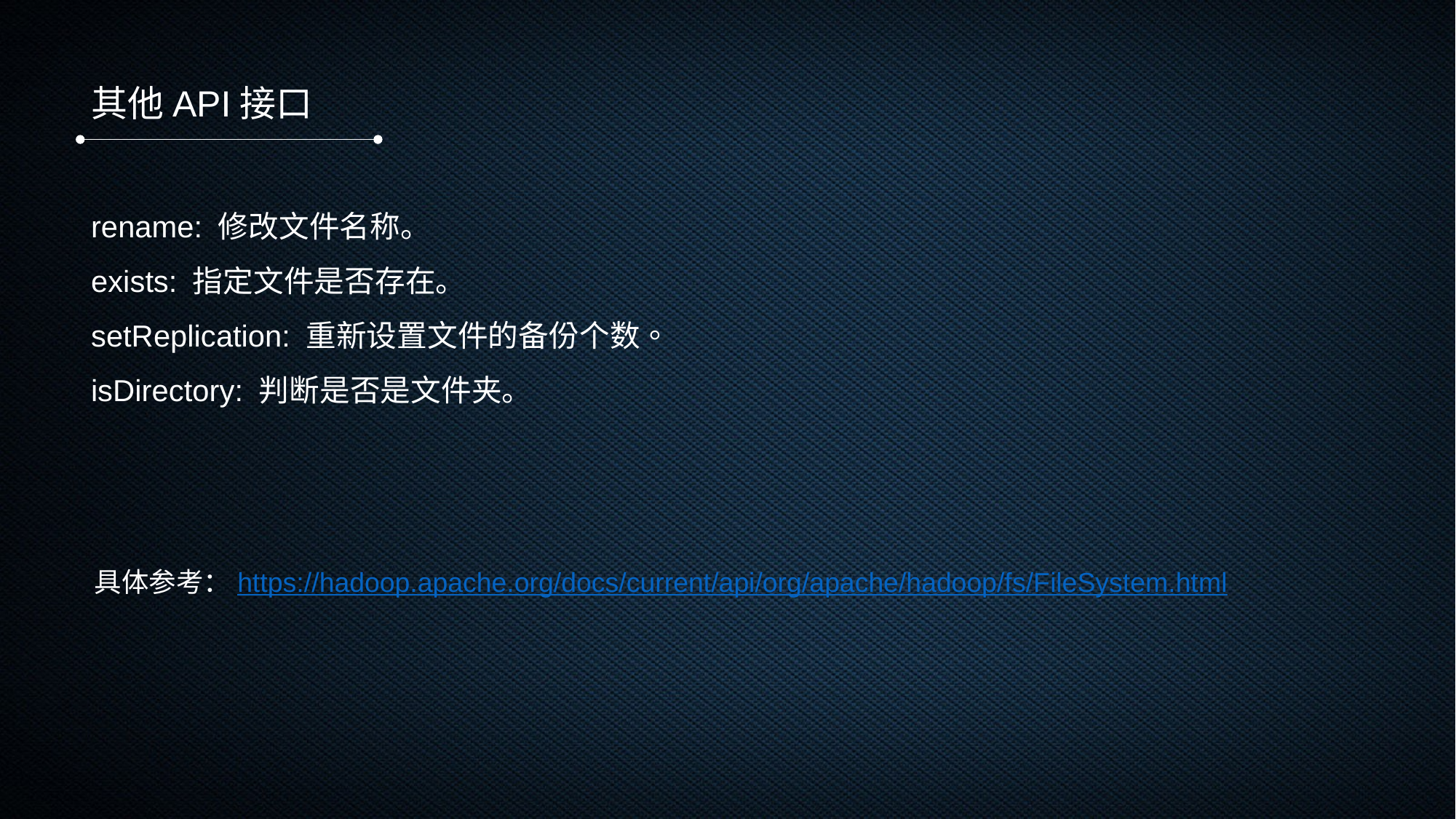

其他API接口

rename: 修改文件名称。
exists: 指定文件是否存在。
setReplication: 重新设置文件的备份个数。
isDirectory: 判断是否是文件夹。
具体参考：https://hadoop.apache.org/docs/current/api/org/apache/hadoop/fs/FileSystem.html